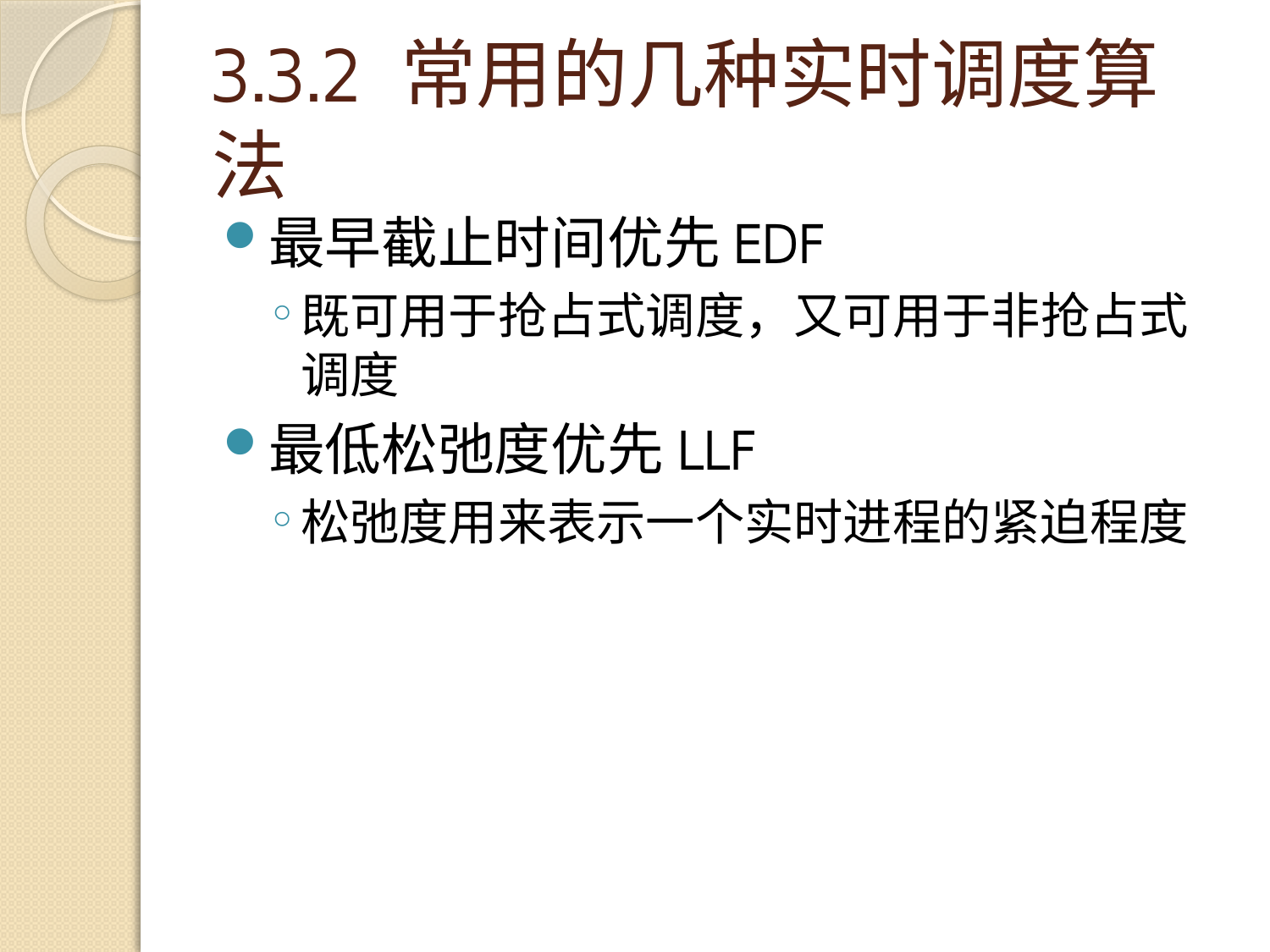

# 3.3.2 常用的几种实时调度算法
最早截止时间优先EDF
既可用于抢占式调度，又可用于非抢占式调度
最低松弛度优先LLF
松弛度用来表示一个实时进程的紧迫程度